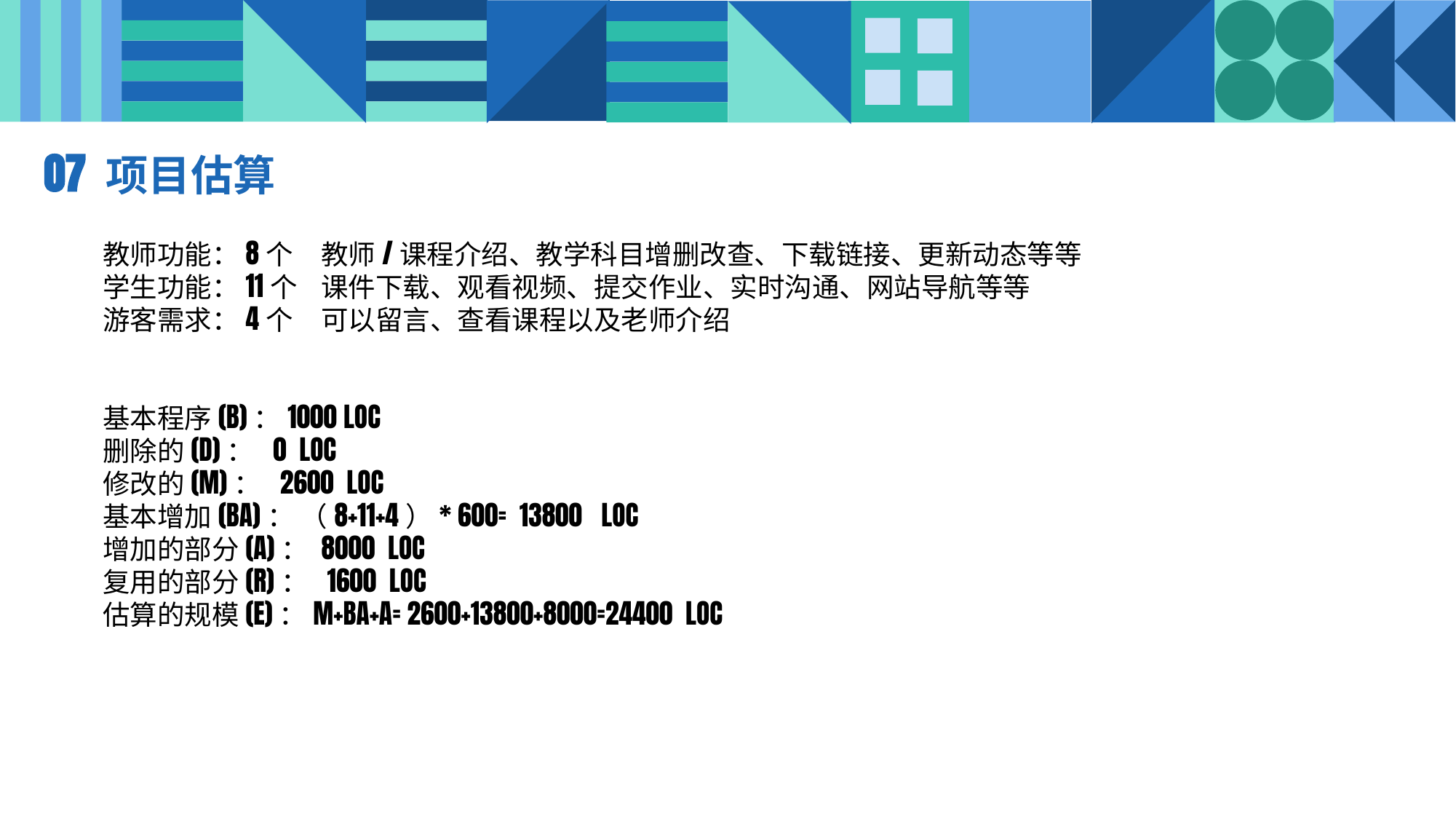

07 项目估算
教师功能：8个	教师/课程介绍、教学科目增删改查、下载链接、更新动态等等
学生功能：11个	课件下载、观看视频、提交作业、实时沟通、网站导航等等
游客需求：4个	可以留言、查看课程以及老师介绍

基本程序(B)：1000 LOC
删除的(D)：  0  LOC
修改的(M)：  2600  LOC
基本增加(BA)： （8+11+4）* 600=  13800   LOC
增加的部分(A)： 8000  LOC
复用的部分(R)：  1600  LOC
估算的规模(E)：M+BA+A= 2600+13800+8000=24400  LOC